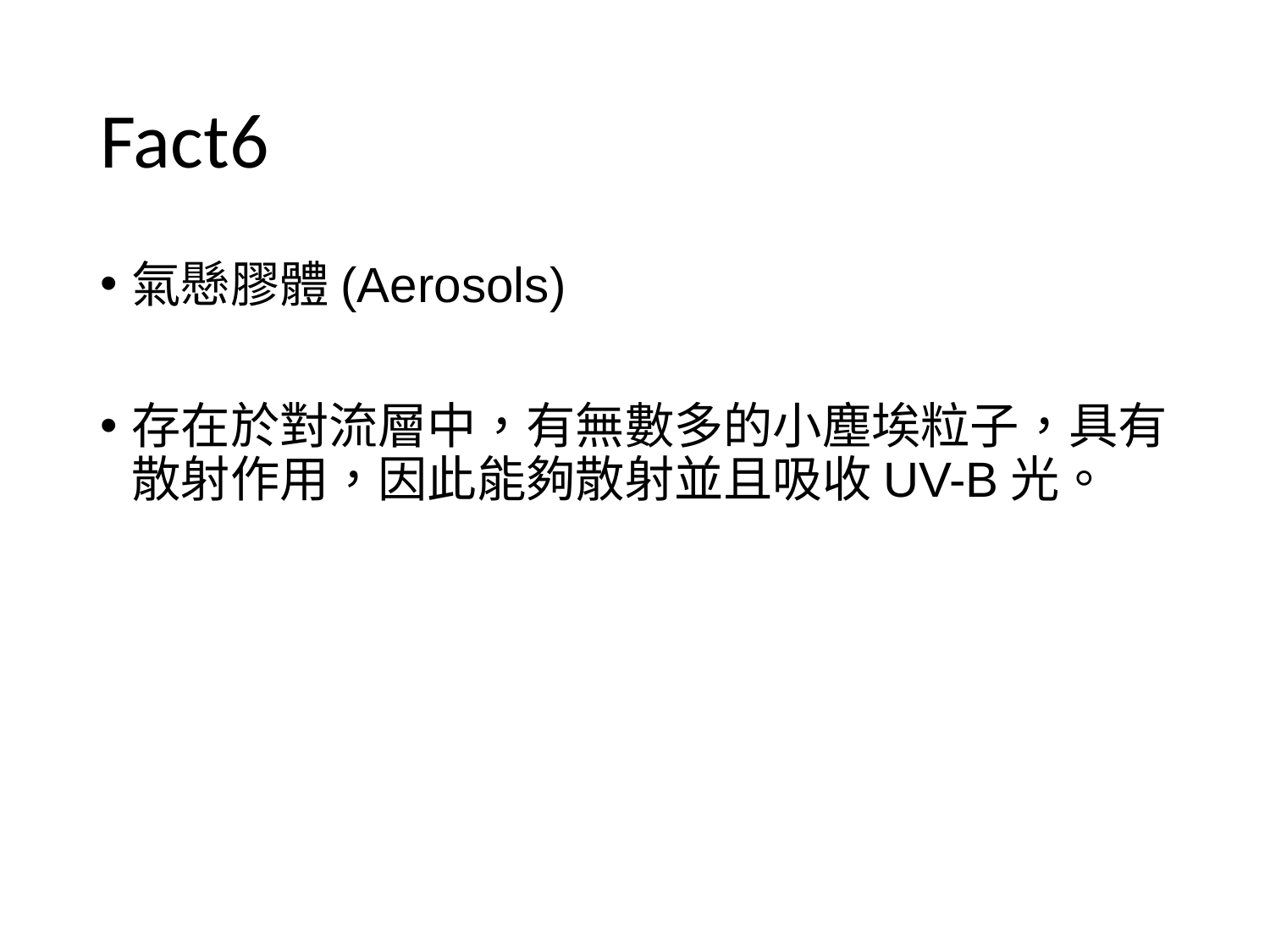

# Fact6
氣懸膠體(Aerosols)

存在於對流層中，有無數多的小塵埃粒子，具有散射作用，因此能夠散射並且吸收UV-B光。